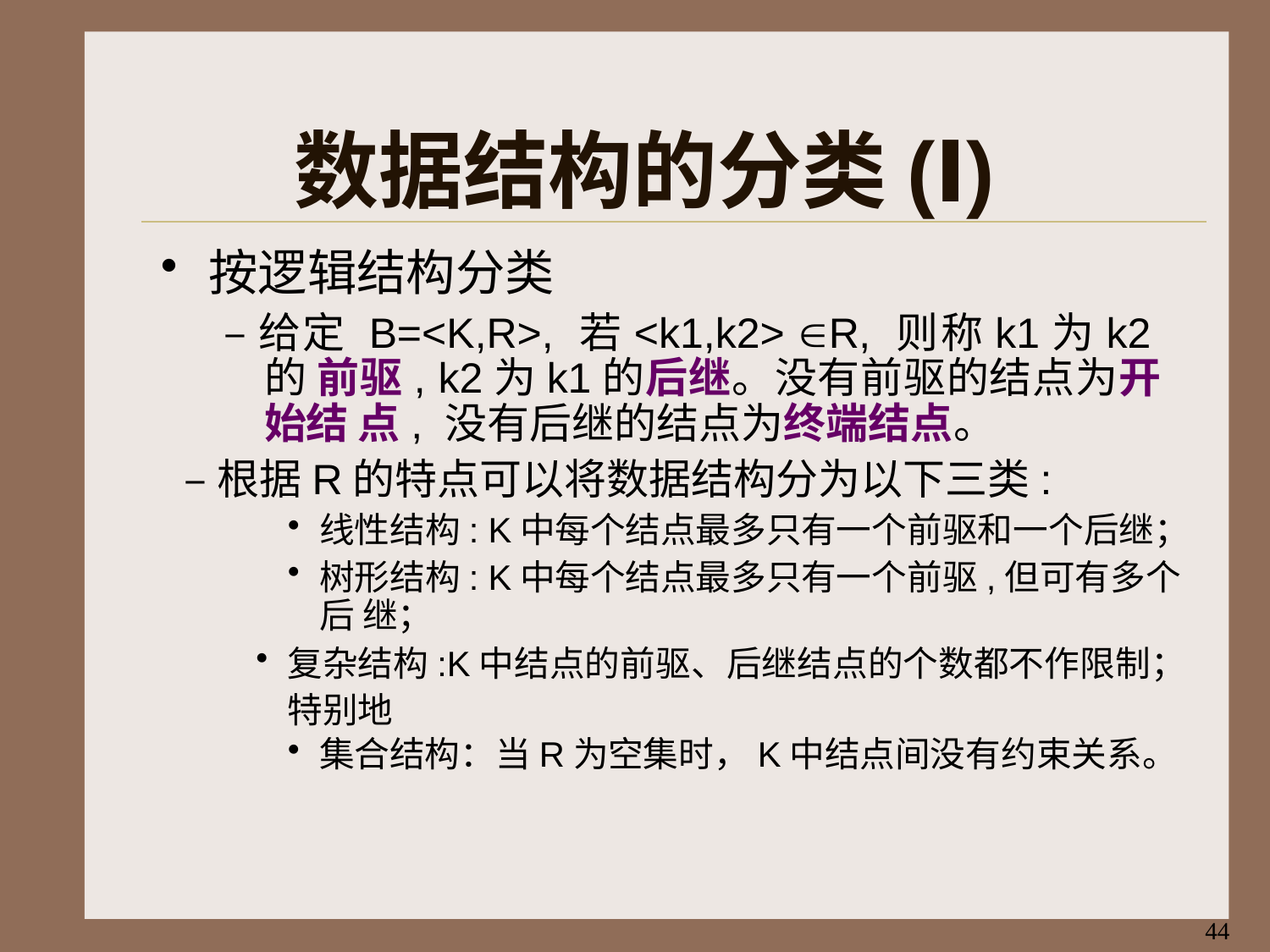

# 数据结构的分类(Ⅰ)

按逻辑结构分类
–给定 B=<K,R>, 若<k1,k2> ∈R, 则称k1为k2的 前驱, k2为k1的后继。没有前驱的结点为开始结 点, 没有后继的结点为终端结点。
–根据R的特点可以将数据结构分为以下三类:
线性结构: K中每个结点最多只有一个前驱和一个后继；
树形结构: K中每个结点最多只有一个前驱,但可有多个后 继；
复杂结构:K中结点的前驱、后继结点的个数都不作限制； 特别地
集合结构：当R为空集时，K中结点间没有约束关系。
44